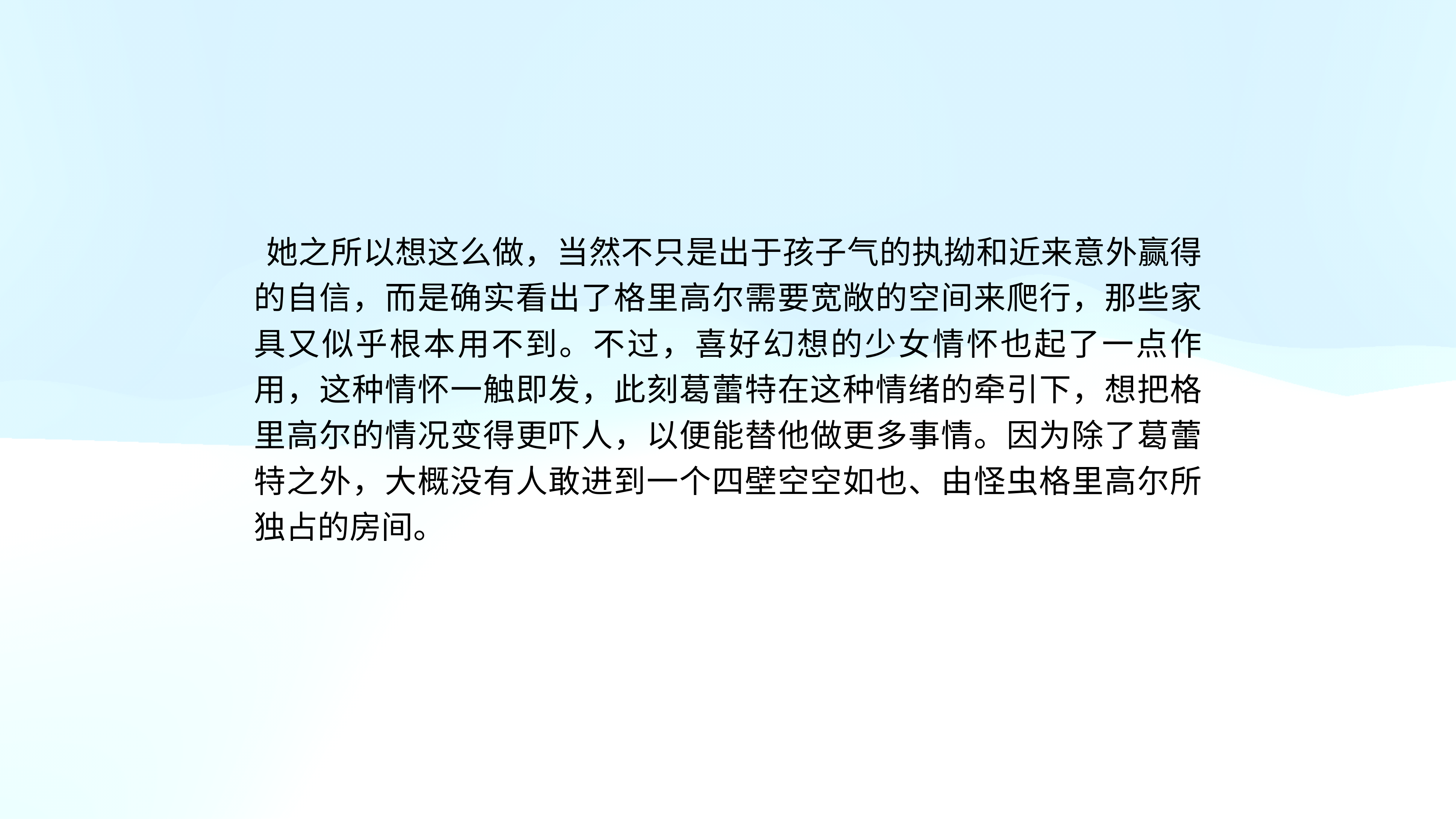

她之所以想这么做，当然不只是出于孩子气的执拗和近来意外赢得的自信，而是确实看出了格里高尔需要宽敞的空间来爬行，那些家具又似乎根本用不到。不过，喜好幻想的少女情怀也起了一点作用，这种情怀一触即发，此刻葛蕾特在这种情绪的牵引下，想把格里高尔的情况变得更吓人，以便能替他做更多事情。因为除了葛蕾特之外，大概没有人敢进到一个四壁空空如也、由怪虫格里高尔所独占的房间。